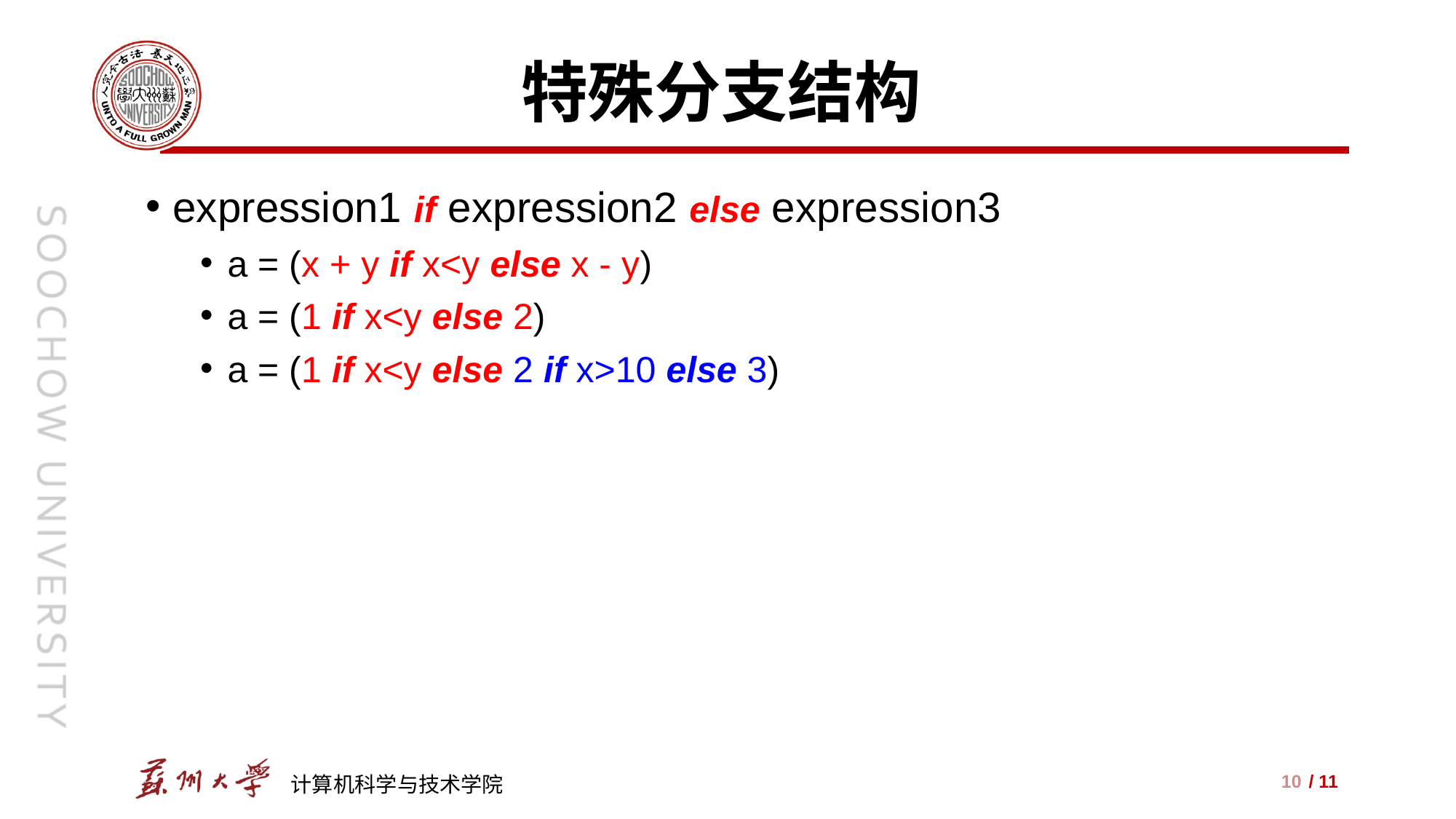

# 特殊分支结构
expression1 if expression2 else expression3
a = (x + y if x<y else x - y)
a = (1 if x<y else 2)
a = (1 if x<y else 2 if x>10 else 3)
10